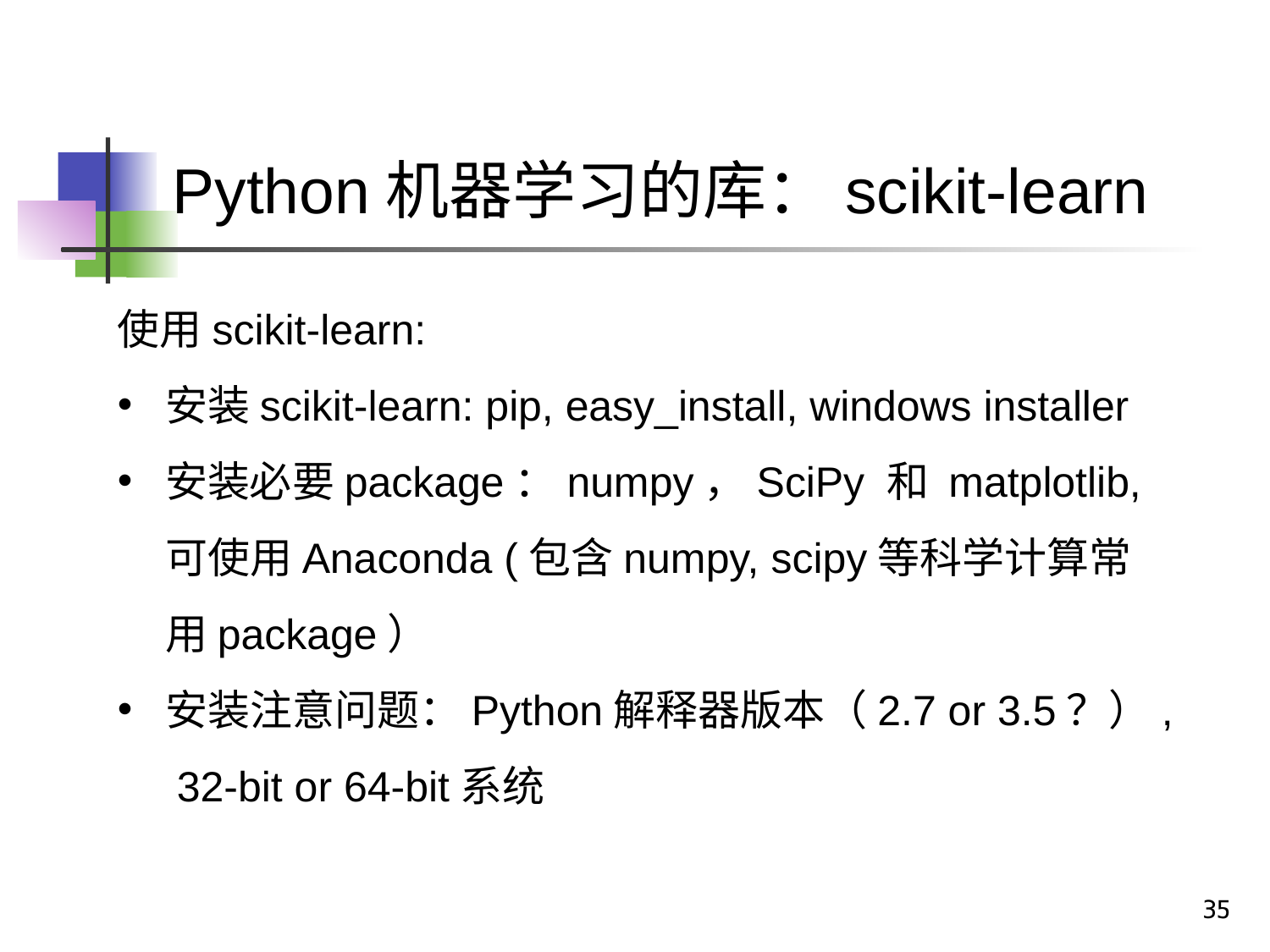

# Python机器学习的库：scikit-learn
使用scikit-learn:
安装scikit-learn: pip, easy_install, windows installer
安装必要package：numpy，SciPy 和 matplotlib, 可使用Anaconda (包含numpy, scipy等科学计算常用package）
安装注意问题：Python解释器版本（2.7 or 3.5？）, 32-bit or 64-bit系统
35